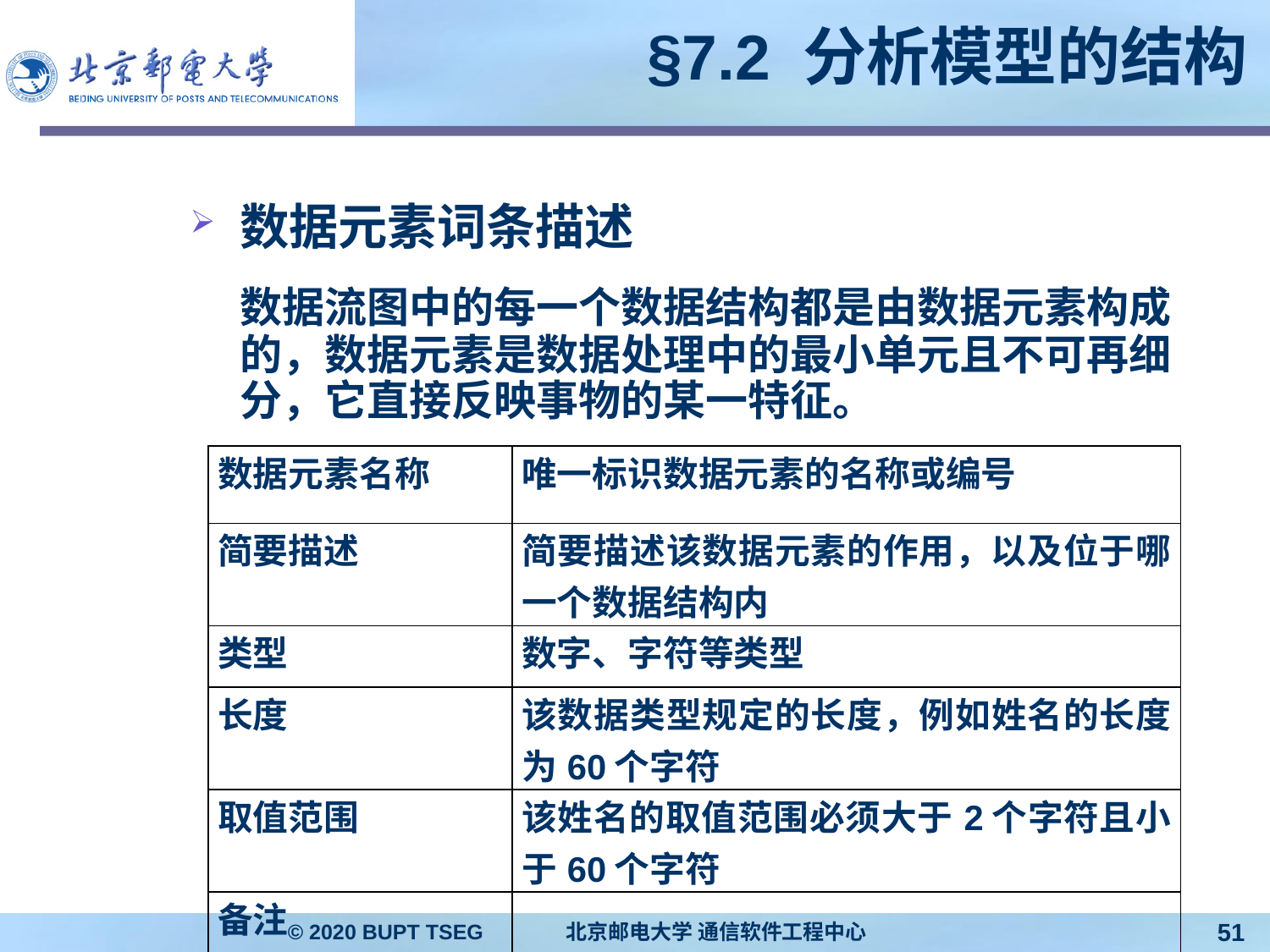

# §7.2 分析模型的结构
数据元素词条描述
	数据流图中的每一个数据结构都是由数据元素构成的，数据元素是数据处理中的最小单元且不可再细分，它直接反映事物的某一特征。
| 数据元素名称 | 唯一标识数据元素的名称或编号 |
| --- | --- |
| 简要描述 | 简要描述该数据元素的作用，以及位于哪一个数据结构内 |
| 类型 | 数字、字符等类型 |
| 长度 | 该数据类型规定的长度，例如姓名的长度为60个字符 |
| 取值范围 | 该姓名的取值范围必须大于2个字符且小于60个字符 |
| 备注 |  |
© 2020 BUPT TSEG             北京邮电大学 通信软件工程中心